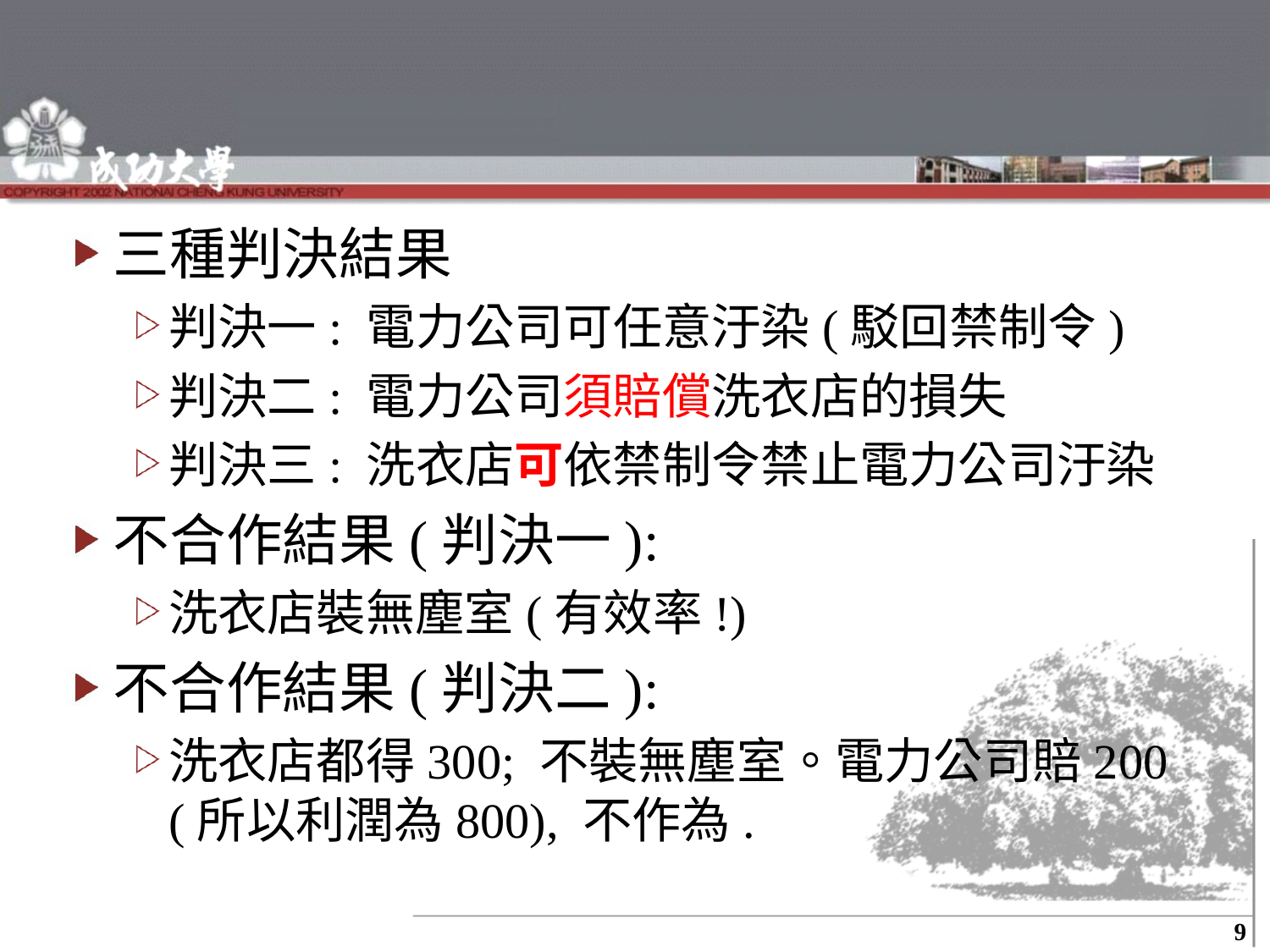

#
三種判決結果
判決一: 電力公司可任意汙染(駁回禁制令)
判決二: 電力公司須賠償洗衣店的損失
判決三: 洗衣店可依禁制令禁止電力公司汙染
不合作結果(判決一):
洗衣店裝無塵室(有效率!)
不合作結果(判決二):
洗衣店都得300; 不裝無塵室。電力公司賠200 (所以利潤為800), 不作為.

9